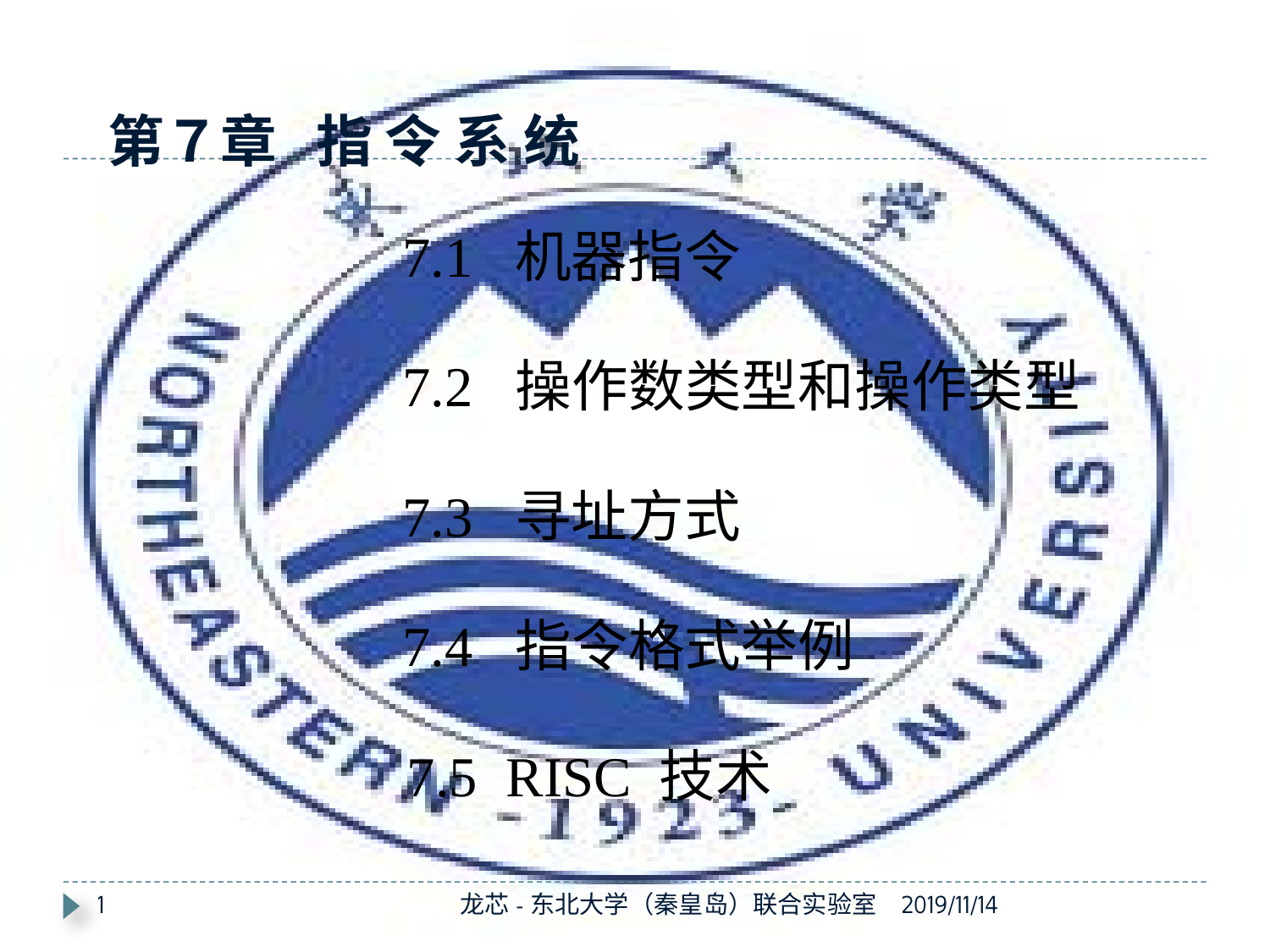

# 第７章   指 令 系 统
7.1  机器指令
7.2  操作数类型和操作类型
7.3  寻址方式
7.4  指令格式举例
7.5  RISC 技术
1
龙芯-东北大学（秦皇岛）联合实验室
2019/11/14